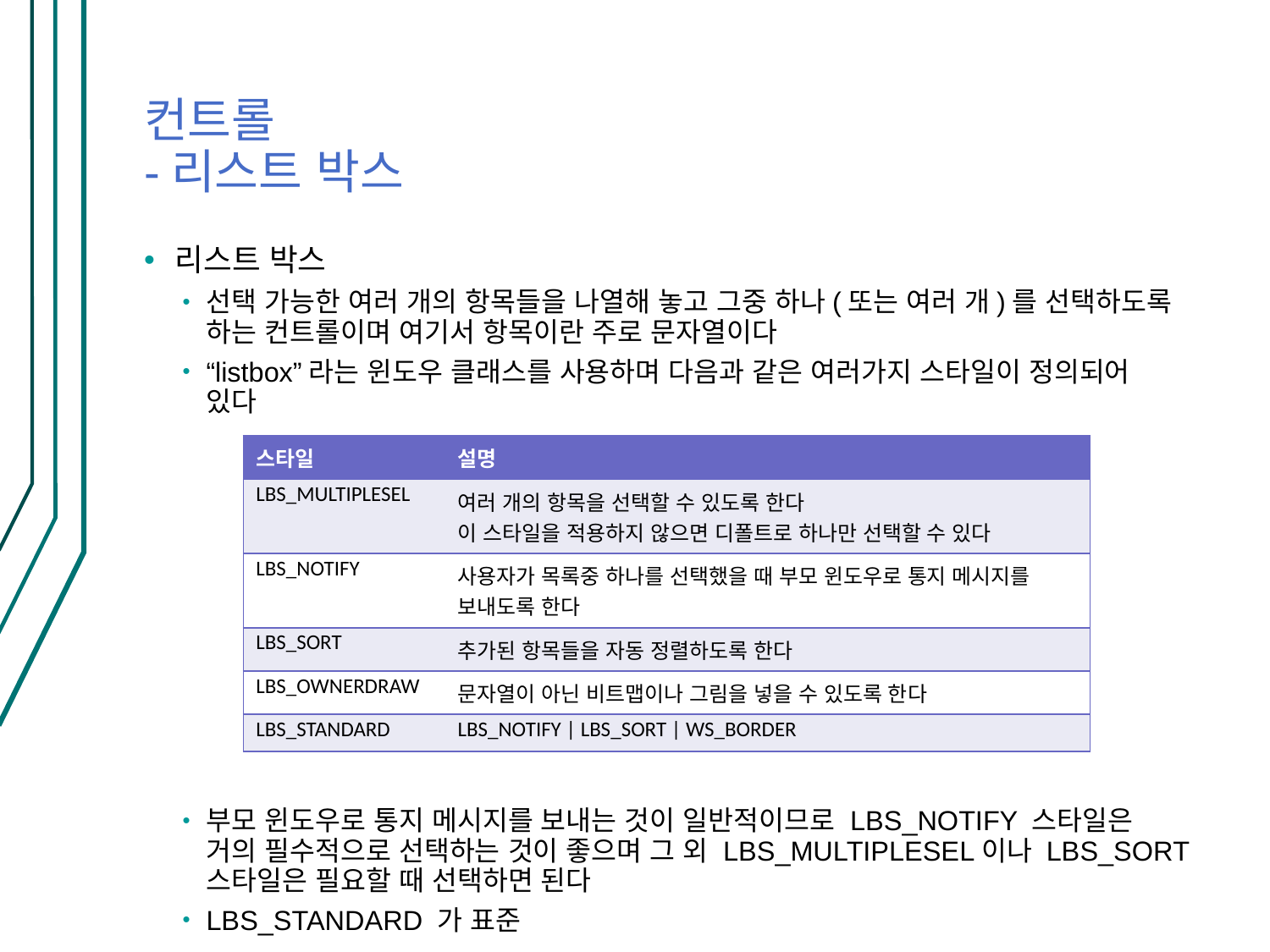

# 컨트롤 -리스트 박스
리스트 박스
선택 가능한 여러 개의 항목들을 나열해 놓고 그중 하나(또는 여러 개)를 선택하도록 하는 컨트롤이며 여기서 항목이란 주로 문자열이다
“listbox”라는 윈도우 클래스를 사용하며 다음과 같은 여러가지 스타일이 정의되어 있다

부모 윈도우로 통지 메시지를 보내는 것이 일반적이므로 LBS_NOTIFY 스타일은 거의 필수적으로 선택하는 것이 좋으며 그 외 LBS_MULTIPLESEL이나 LBS_SORT 스타일은 필요할 때 선택하면 된다
LBS_STANDARD 가 표준
| 스타일 | 설명 |
| --- | --- |
| LBS\_MULTIPLESEL | 여러 개의 항목을 선택할 수 있도록 한다 이 스타일을 적용하지 않으면 디폴트로 하나만 선택할 수 있다 |
| LBS\_NOTIFY | 사용자가 목록중 하나를 선택했을 때 부모 윈도우로 통지 메시지를 보내도록 한다 |
| LBS\_SORT | 추가된 항목들을 자동 정렬하도록 한다 |
| LBS\_OWNERDRAW | 문자열이 아닌 비트맵이나 그림을 넣을 수 있도록 한다 |
| LBS\_STANDARD | LBS\_NOTIFY | LBS\_SORT | WS\_BORDER |